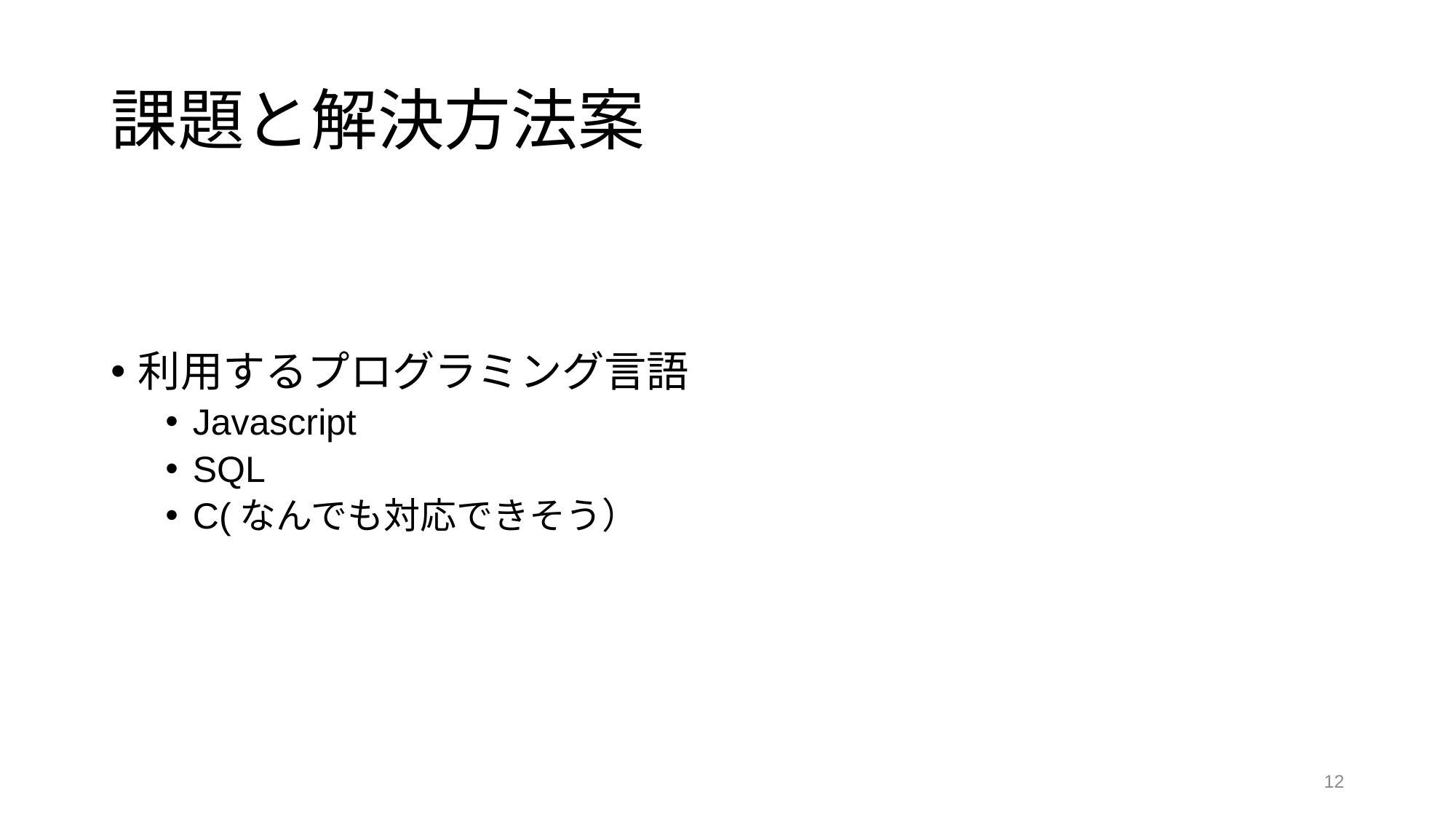

# 課題と解決方法案

利用するプログラミング言語
Javascript
SQL
C(なんでも対応できそう）

12